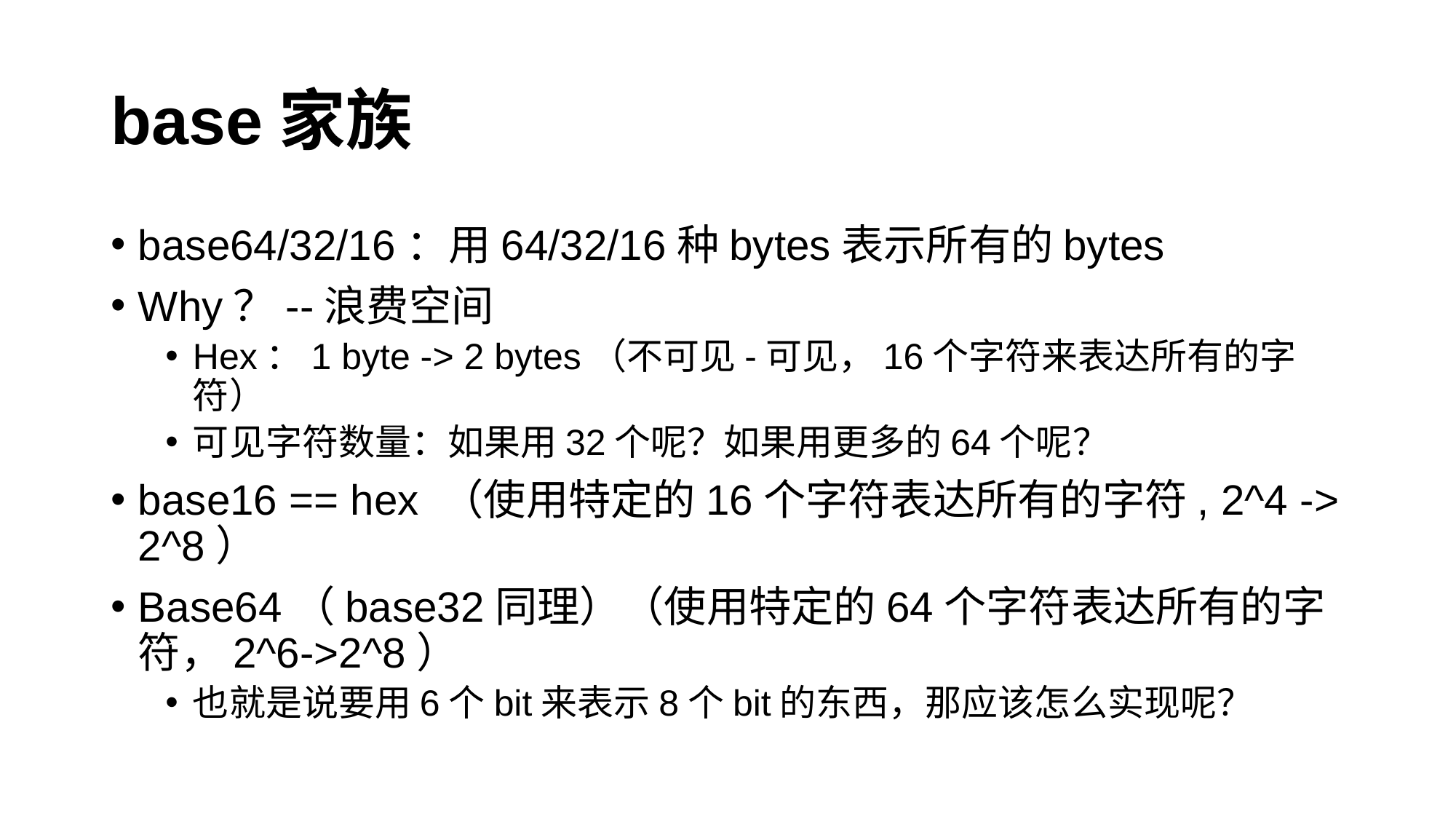

# base家族
base64/32/16：用64/32/16种bytes表示所有的bytes
Why？--浪费空间
Hex：1 byte -> 2 bytes（不可见-可见，16个字符来表达所有的字符）
可见字符数量：如果用32个呢？如果用更多的64个呢？
base16 == hex （使用特定的16个字符表达所有的字符, 2^4 -> 2^8）
Base64（base32同理）（使用特定的64个字符表达所有的字符，2^6->2^8）
也就是说要用6个bit来表示8个bit的东西，那应该怎么实现呢？